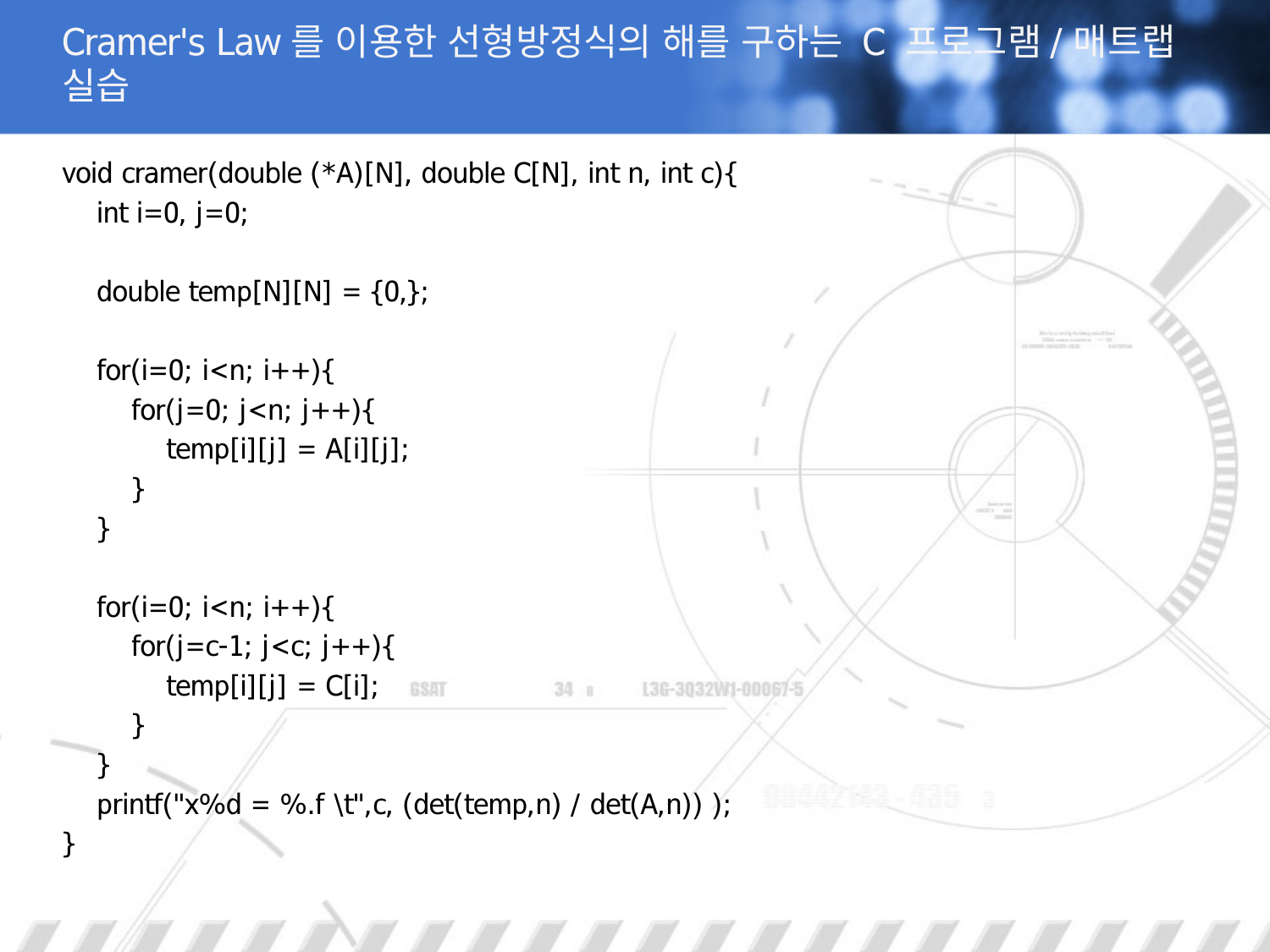

# Cramer's Law를 이용한 선형방정식의 해를 구하는 C 프로그램/매트랩 실습
void cramer(double (*A)[N], double C[N], int n, int c){
    int i=0, j=0;

    double temp[N][N] = {0,};

    for(i=0; i<n; i++){
        for(j=0; j<n; j++){
            temp[i][j] = A[i][j];
        }
    }

    for(i=0; i<n; i++){
        for(j=c-1; j<c; j++){
            temp[i][j] = C[i];
        }
    }
    printf("x%d = %.f \t",c, (det(temp,n) / det(A,n)) );
}